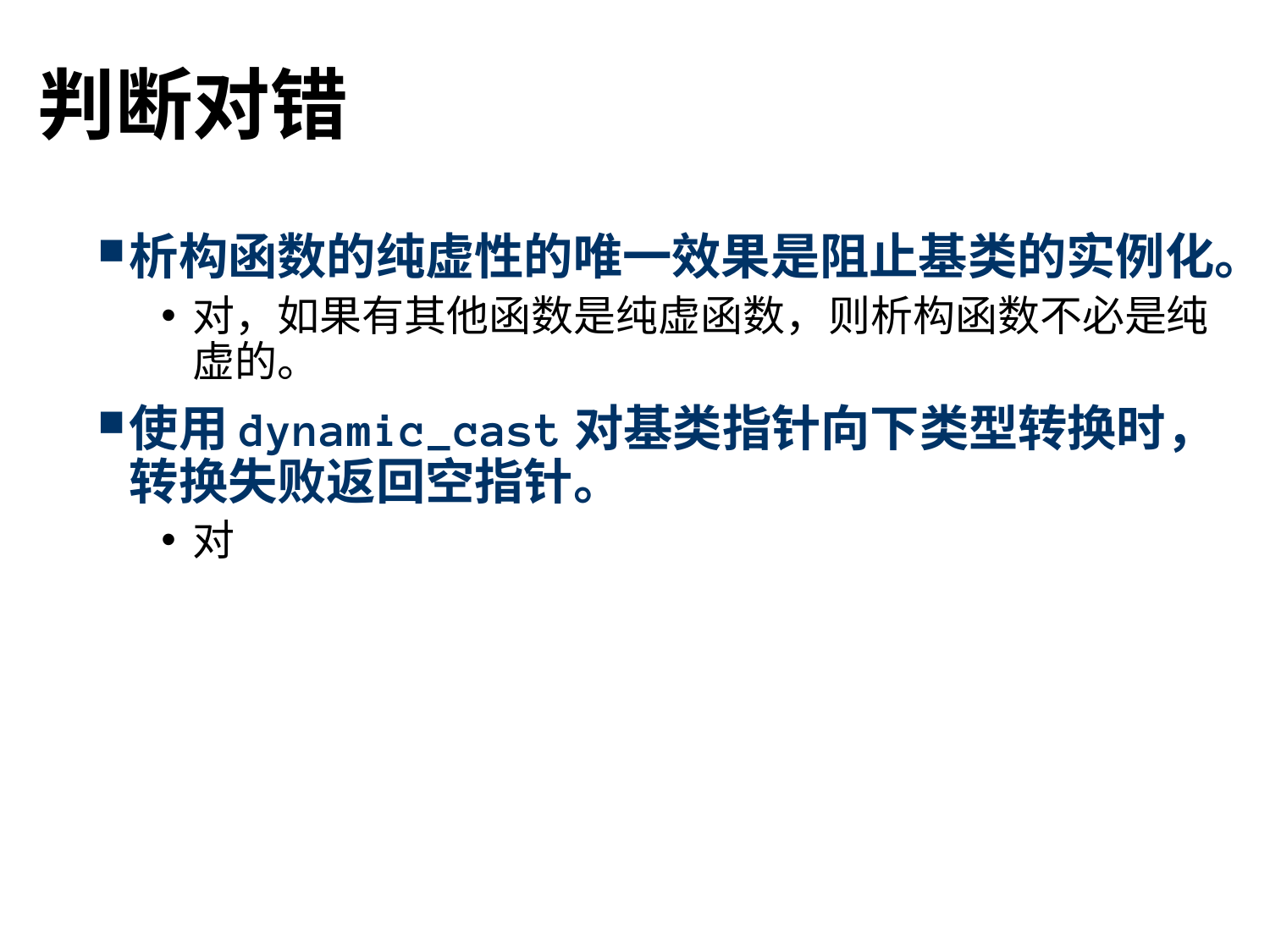

# 判断对错
析构函数的纯虚性的唯一效果是阻止基类的实例化。
对，如果有其他函数是纯虚函数，则析构函数不必是纯虚的。
使用dynamic_cast对基类指针向下类型转换时，转换失败返回空指针。
对